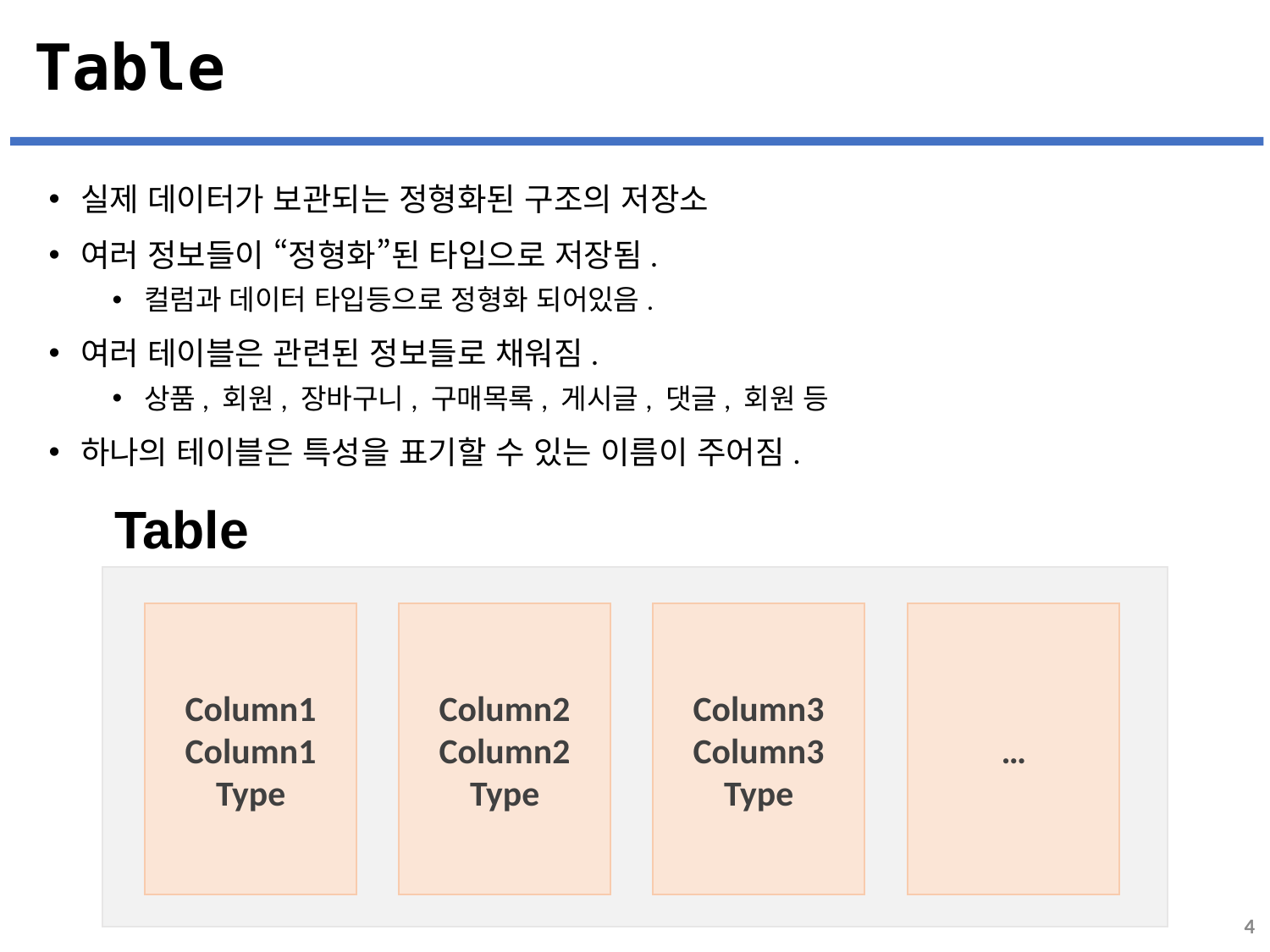

# Table
실제 데이터가 보관되는 정형화된 구조의 저장소
여러 정보들이 “정형화”된 타입으로 저장됨.
컬럼과 데이터 타입등으로 정형화 되어있음.
여러 테이블은 관련된 정보들로 채워짐.
상품, 회원, 장바구니, 구매목록, 게시글, 댓글, 회원 등
하나의 테이블은 특성을 표기할 수 있는 이름이 주어짐.
Table

Column1
Column1 Type
Column2
Column2 Type
Column3
Column3 Type
…
4